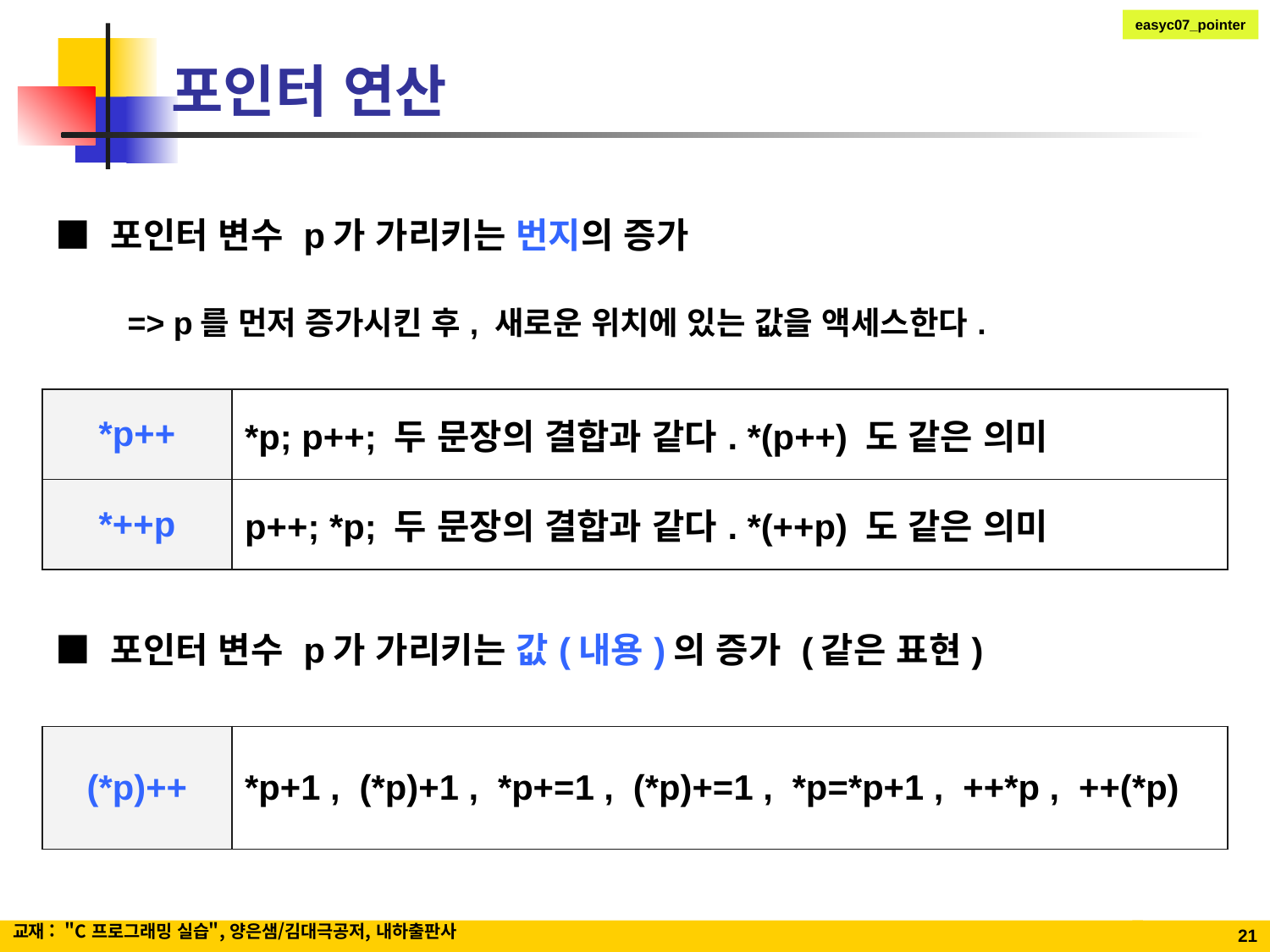

# 포인터 연산
| ■ 포인터 변수 p가 가리키는 번지의 증가 => p를 먼저 증가시킨 후, 새로운 위치에 있는 값을 액세스한다. |  |
| --- | --- |
| \*p++ | \*p; p++; 두 문장의 결합과 같다. \*(p++) 도 같은 의미 |
| \*++p | p++; \*p; 두 문장의 결합과 같다. \*(++p) 도 같은 의미 |
| ■ 포인터 변수 p가 가리키는 값(내용)의 증가 (같은 표현) |  |
| (\*p)++ | \*p+1 , (\*p)+1 , \*p+=1 , (\*p)+=1 , \*p=\*p+1 , ++\*p , ++(\*p) |
교재 :  "C 프로그래밍 실습", 양은샘/김대극공저, 내하출판사
21